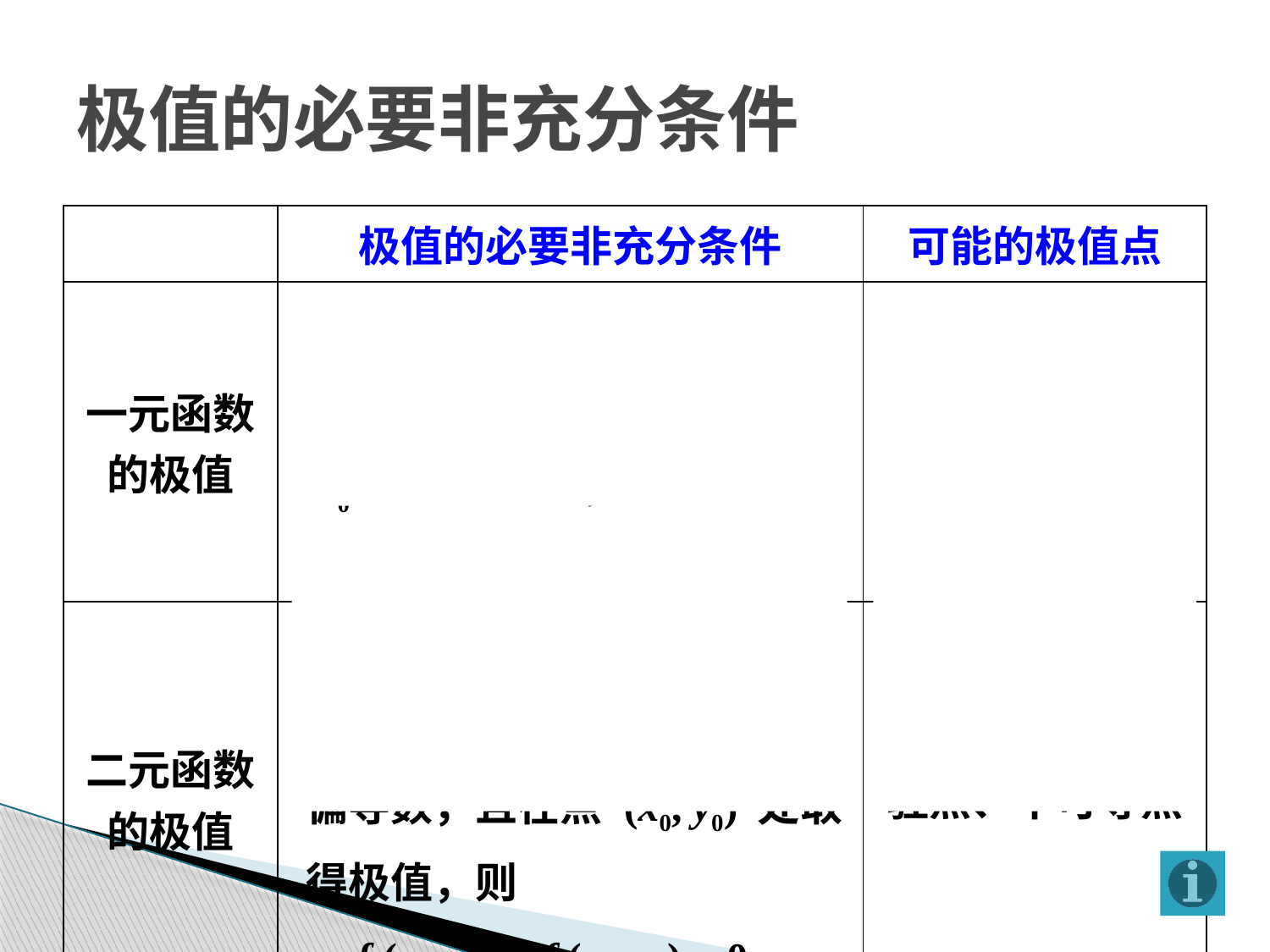

# 极值的必要非充分条件
|  | 极值的必要非充分条件 | 可能的极值点 |
| --- | --- | --- |
| 一元函数 的极值 | 若 f (x) 在点 x0 处可导且在点 x0 处取得极值，则 f ′(x0) = 0． | 驻点、不可导点 |
| 二元函数 的极值 | 若 f (x, y) 在点 (x0, y0) 处具有 偏导数，且在点 (x0, y0) 处取 得极值，则 fx(x0, y0) = fy(x0, y0) = 0． | 驻点、不可导点 |